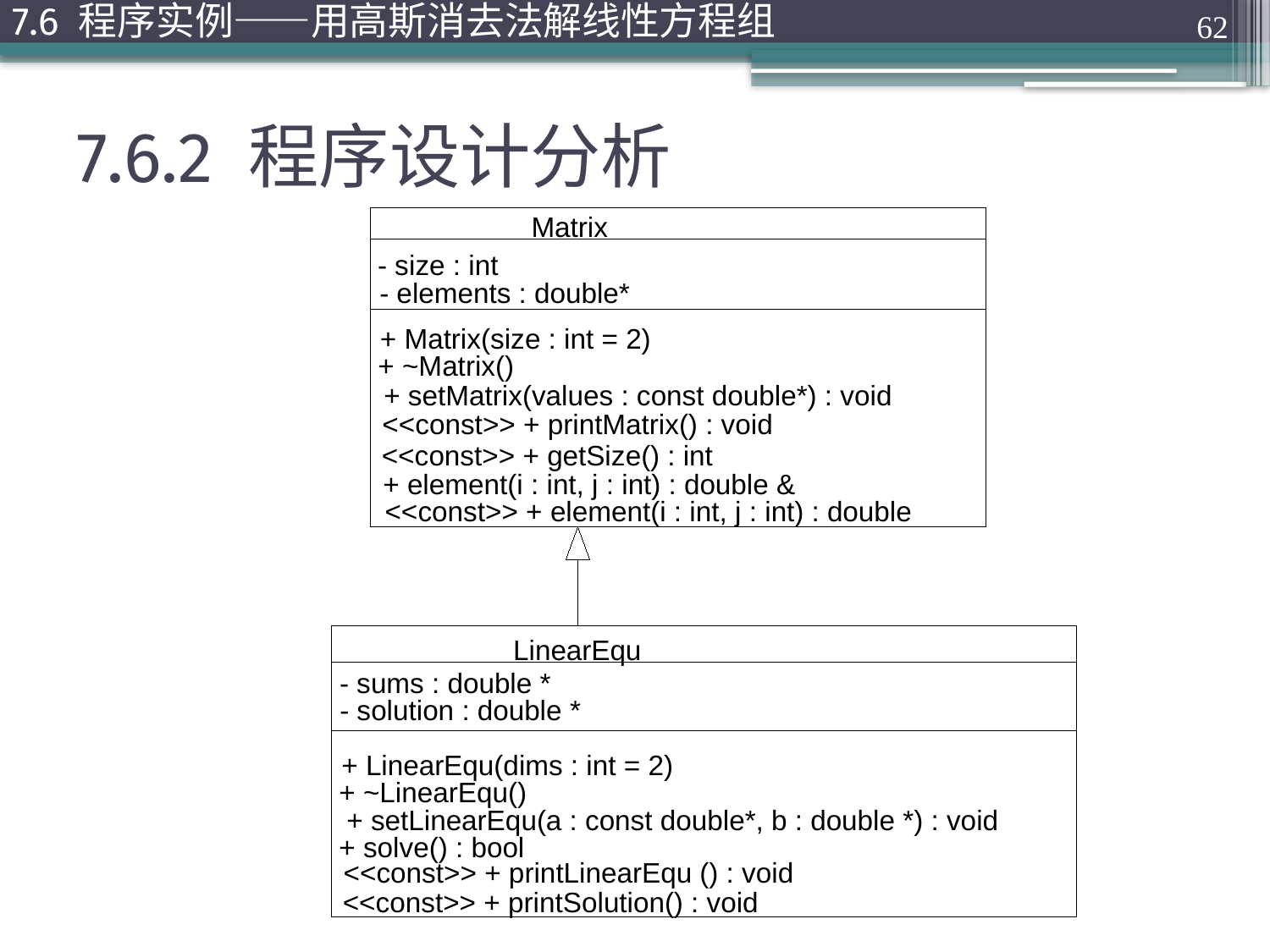

7.6 程序实例——用高斯消去法解线性方程组

62
# 7.6.2 程序设计分析

Matrix

- size : int
- elements : double*

+ Matrix(size : int = 2)
+ ~Matrix()
+ setMatrix(values : const double*) : void
<<const>> + printMatrix() : void
<<const>> + getSize() : int
+ element(i : int, j : int) : double &
<<const>> + element(i : int, j : int) : double

LinearEqu

- sums : double *
- solution : double *

+ LinearEqu(dims : int = 2)
+ ~LinearEqu()
+ setLinearEqu(a : const double*, b : double *) : void
+ solve() : bool
<<const>> + printLinearEqu () : void
<<const>> + printSolution() : void